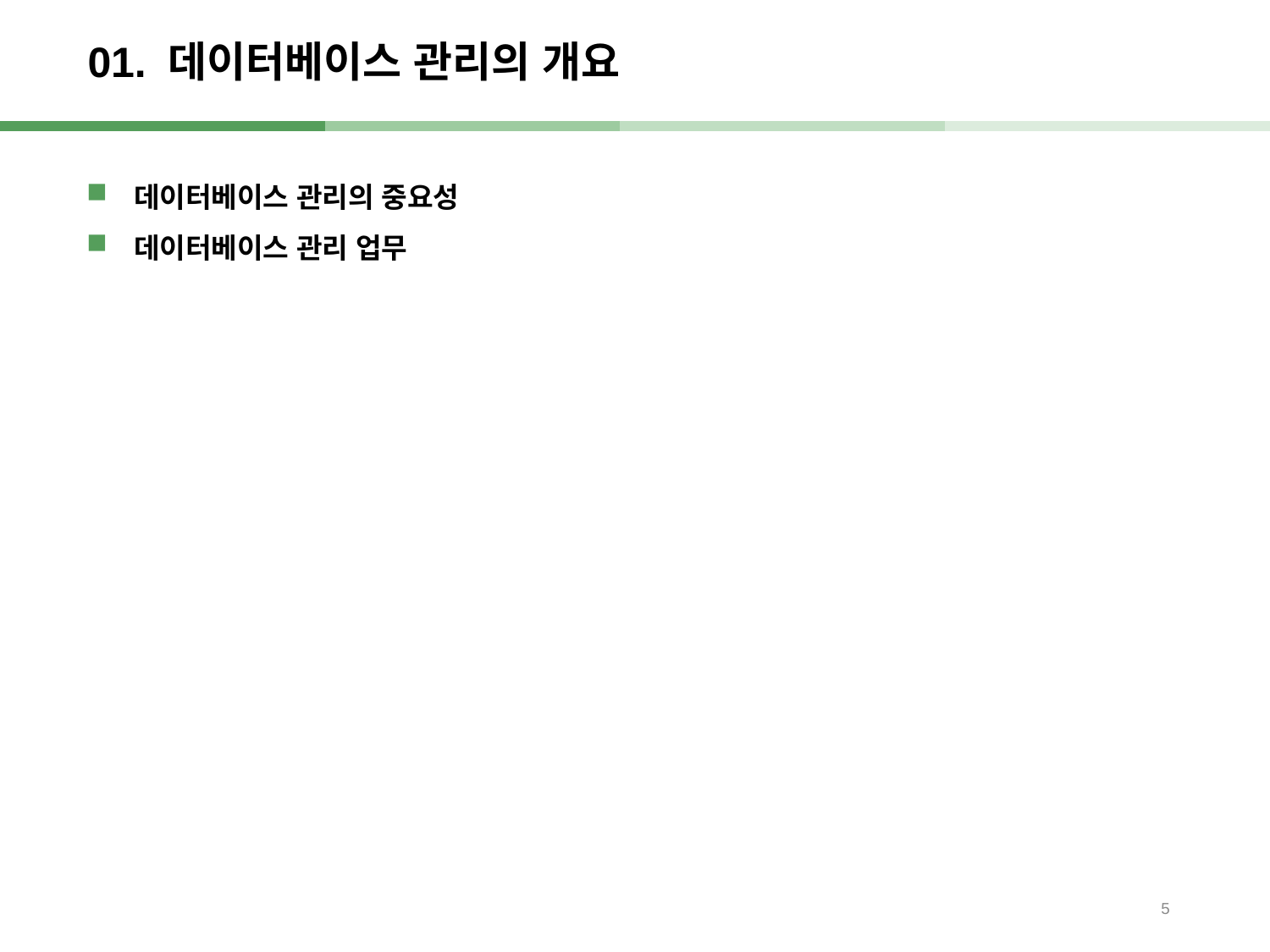

# 01. 데이터베이스 관리의 개요
데이터베이스 관리의 중요성
데이터베이스 관리 업무

5